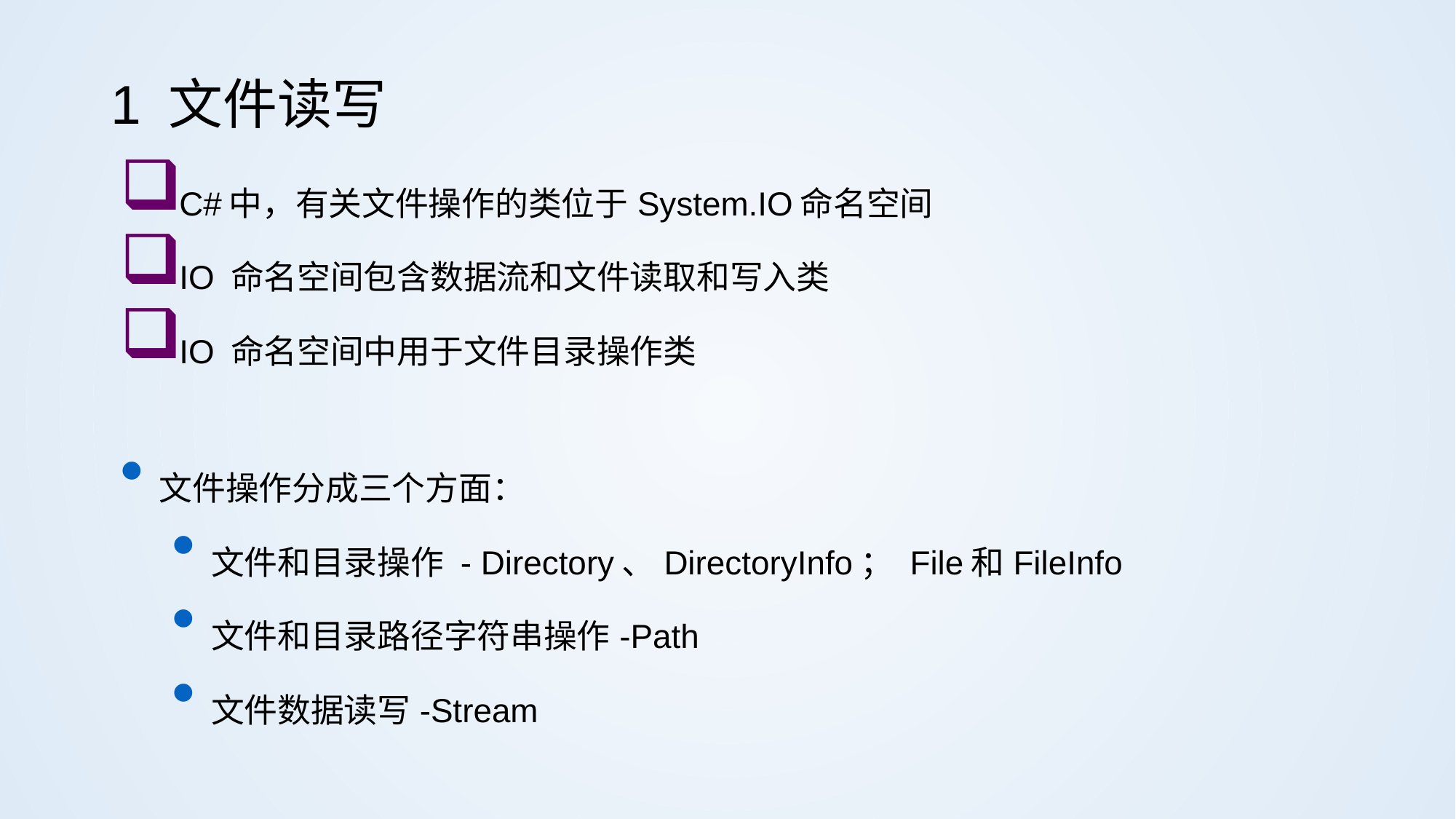

# 1 文件读写
C#中，有关文件操作的类位于System.IO命名空间
IO 命名空间包含数据流和文件读取和写入类
IO 命名空间中用于文件目录操作类

文件操作分成三个方面：
文件和目录操作 - Directory、DirectoryInfo； File和FileInfo
文件和目录路径字符串操作-Path
文件数据读写-Stream